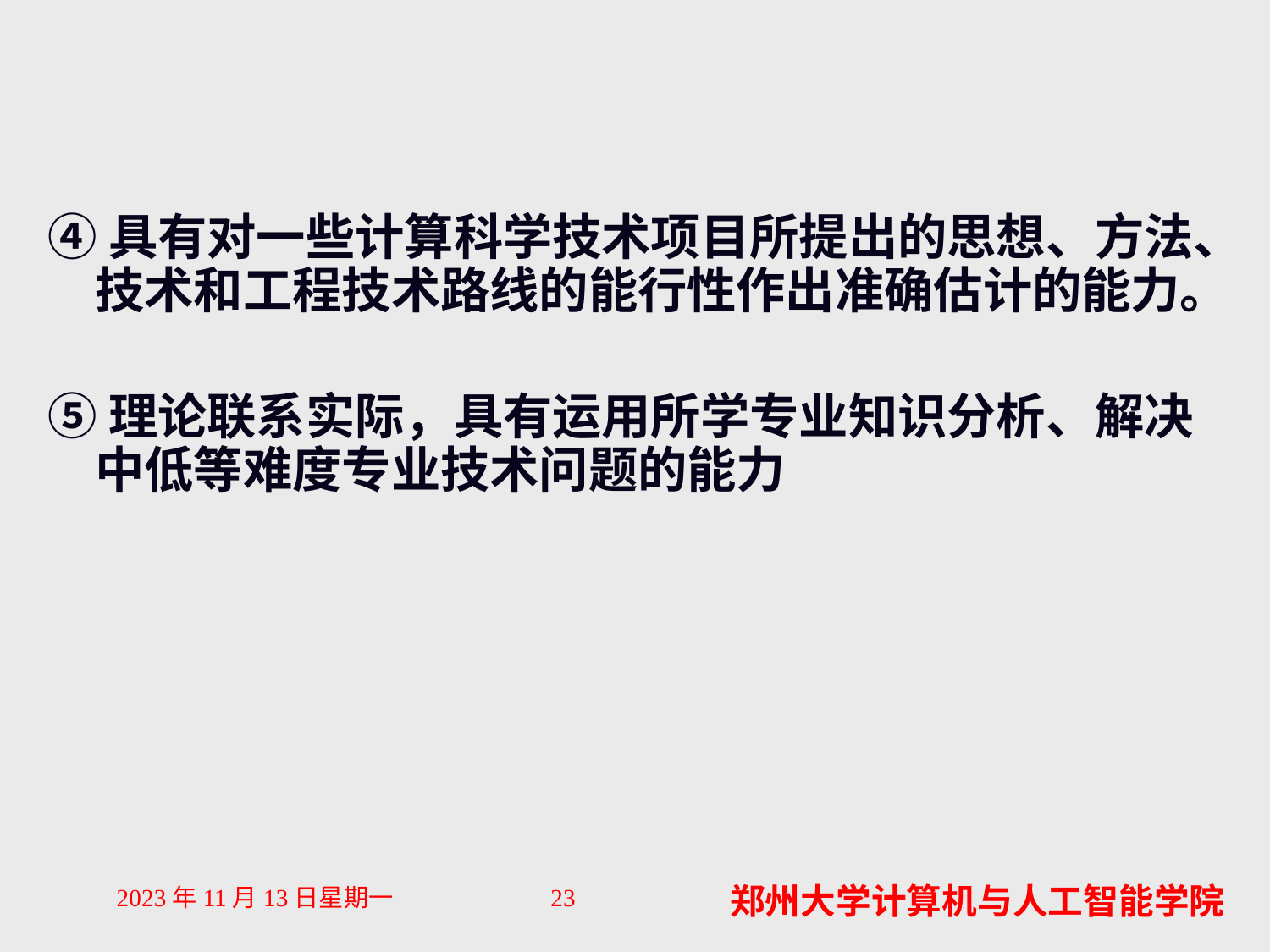

#
④具有对一些计算科学技术项目所提出的思想、方法、技术和工程技术路线的能行性作出准确估计的能力。

⑤理论联系实际，具有运用所学专业知识分析、解决中低等难度专业技术问题的能力